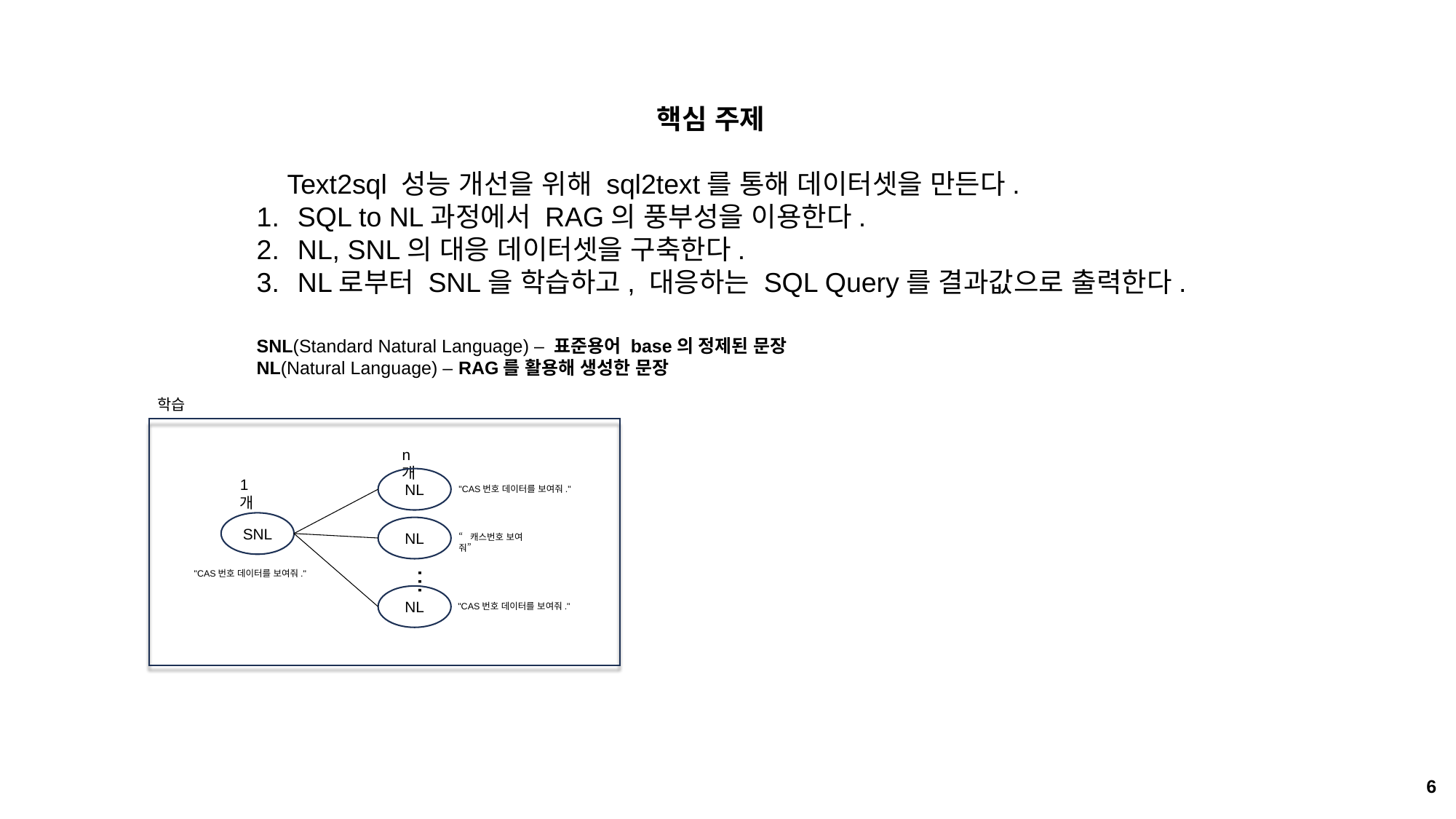

핵심 주제
    Text2sql 성능 개선을 위해 sql2text를 통해 데이터셋을 만든다.
SQL to NL과정에서 RAG의 풍부성을 이용한다.
NL, SNL의 대응 데이터셋을 구축한다.
NL로부터 SNL을 학습하고, 대응하는 SQL Query를 결과값으로 출력한다.

SNL(Standard Natural Language) – 표준용어 base의 정제된 문장
NL(Natural Language) – RAG를 활용해 생성한 문장
학습

n개
NL
1개
"CAS번호 데이터를 보여줘."
SNL
NL
“캐스번호 보여줘”
…
"CAS번호 데이터를 보여줘."
NL
"CAS번호 데이터를 보여줘."
6